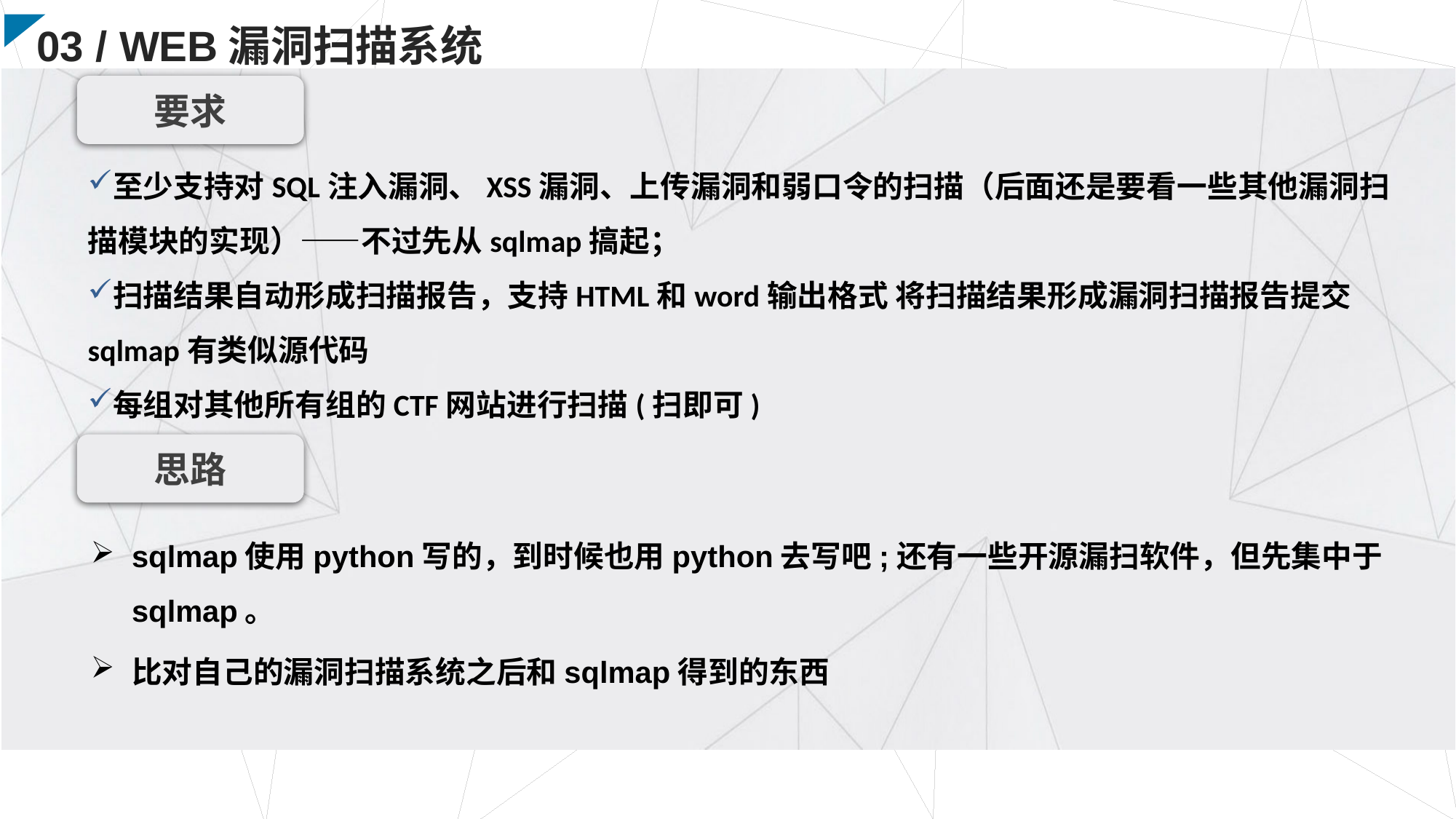

03 / WEB漏洞扫描系统
要求
至少支持对SQL注入漏洞、XSS漏洞、上传漏洞和弱口令的扫描（后面还是要看一些其他漏洞扫描模块的实现）——不过先从sqlmap搞起；
扫描结果自动形成扫描报告，支持HTML和word输出格式 将扫描结果形成漏洞扫描报告提交 sqlmap有类似源代码
每组对其他所有组的CTF网站进行扫描(扫即可)
思路
sqlmap使用python写的，到时候也用python去写吧;还有一些开源漏扫软件，但先集中于sqlmap。
比对自己的漏洞扫描系统之后和sqlmap得到的东西